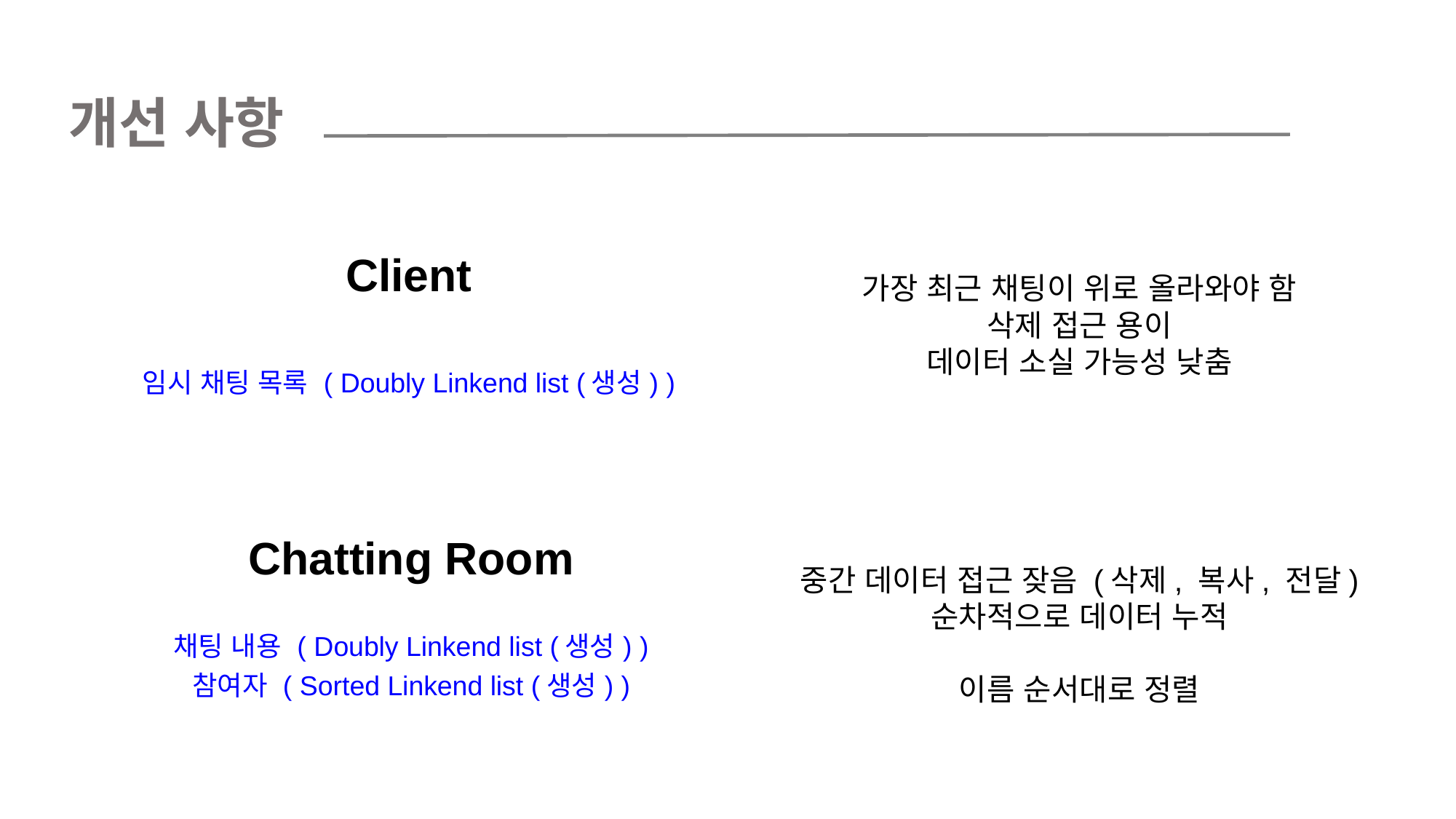

개선 사항
| Client |
| --- |
| 임시 채팅 목록 ( Doubly Linkend list (생성) ) |
가장 최근 채팅이 위로 올라와야 함
삭제 접근 용이
데이터 소실 가능성 낮춤

중간 데이터 접근 잦음 (삭제, 복사, 전달)
순차적으로 데이터 누적

이름 순서대로 정렬
| Chatting Room |
| --- |
| 채팅 내용 ( Doubly Linkend list (생성) ) 참여자 ( Sorted Linkend list (생성) ) |